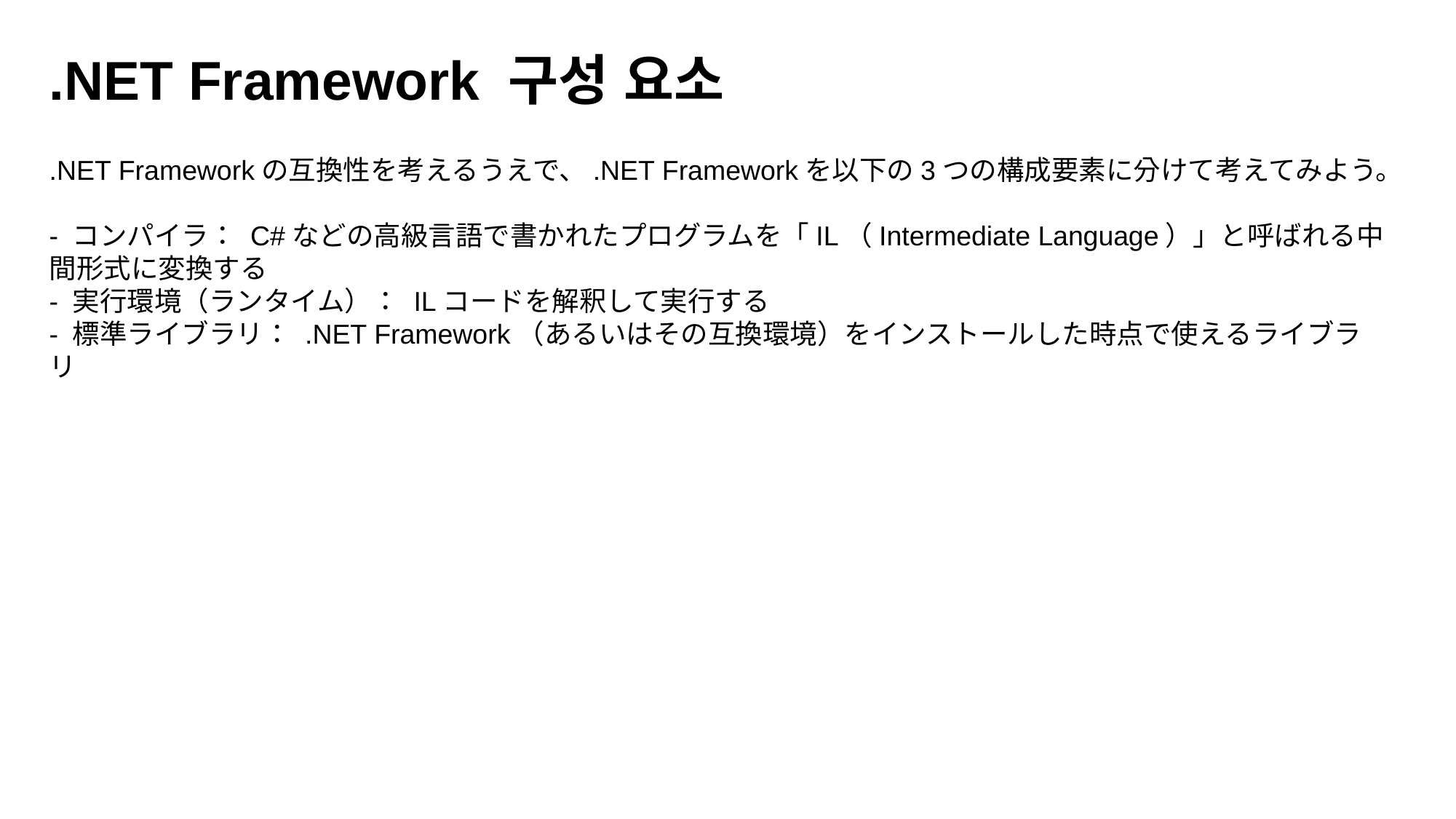

.NET Framework 구성 요소
.NET Frameworkの互換性を考えるうえで、.NET Frameworkを以下の3つの構成要素に分けて考えてみよう。

- コンパイラ： C#などの高級言語で書かれたプログラムを「IL（Intermediate Language）」と呼ばれる中間形式に変換する
- 実行環境（ランタイム）： ILコードを解釈して実行する
- 標準ライブラリ： .NET Framework（あるいはその互換環境）をインストールした時点で使えるライブラリ